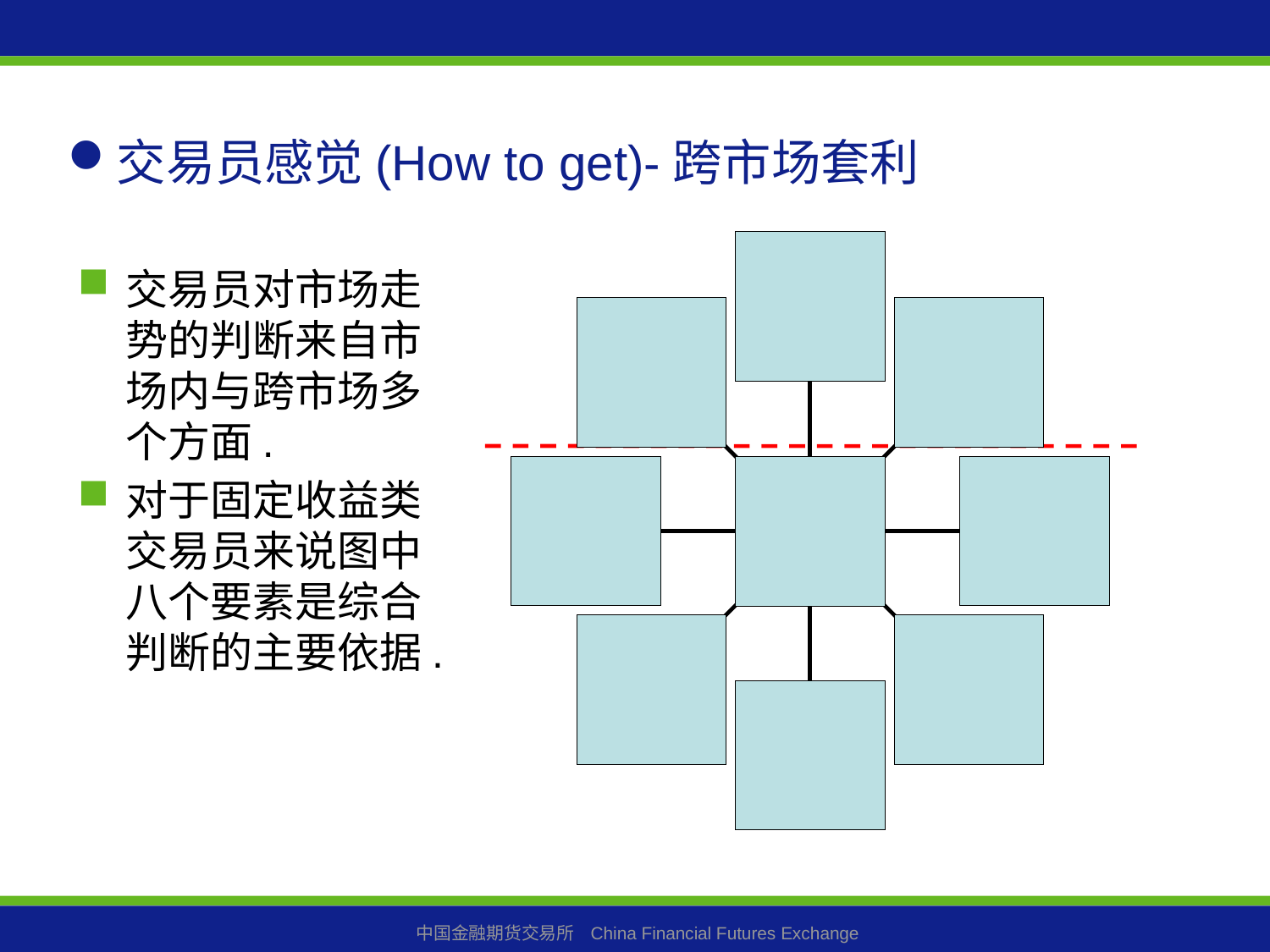

交易员感觉(How to get)-跨市场套利
交易员对市场走势的判断来自市场内与跨市场多个方面.
对于固定收益类交易员来说图中八个要素是综合判断的主要依据.